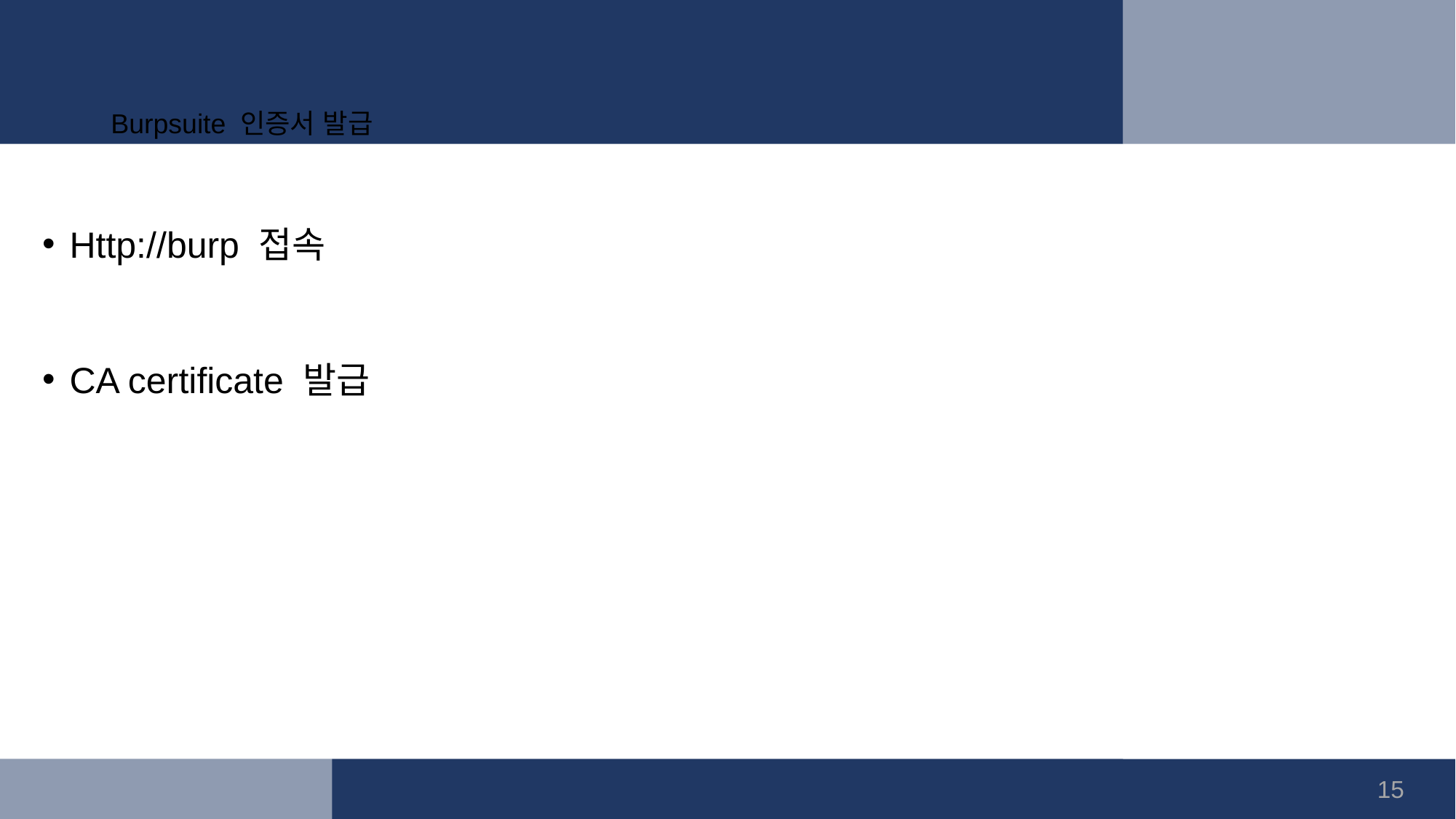

# Burpsuite 인증서 발급
Http://burp 접속

CA certificate 발급
15